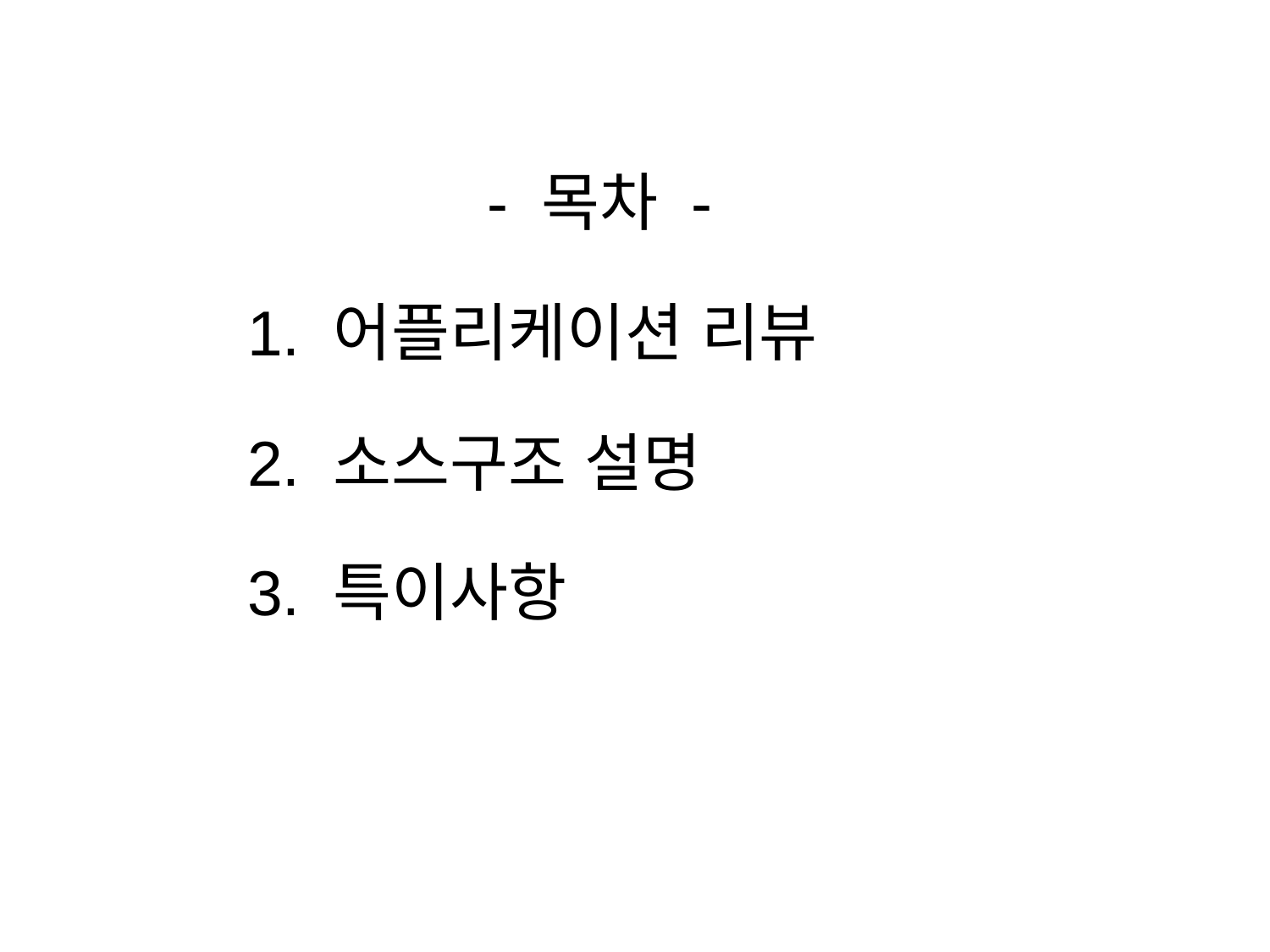

- 목차 -
1. 어플리케이션 리뷰
2. 소스구조 설명
3. 특이사항